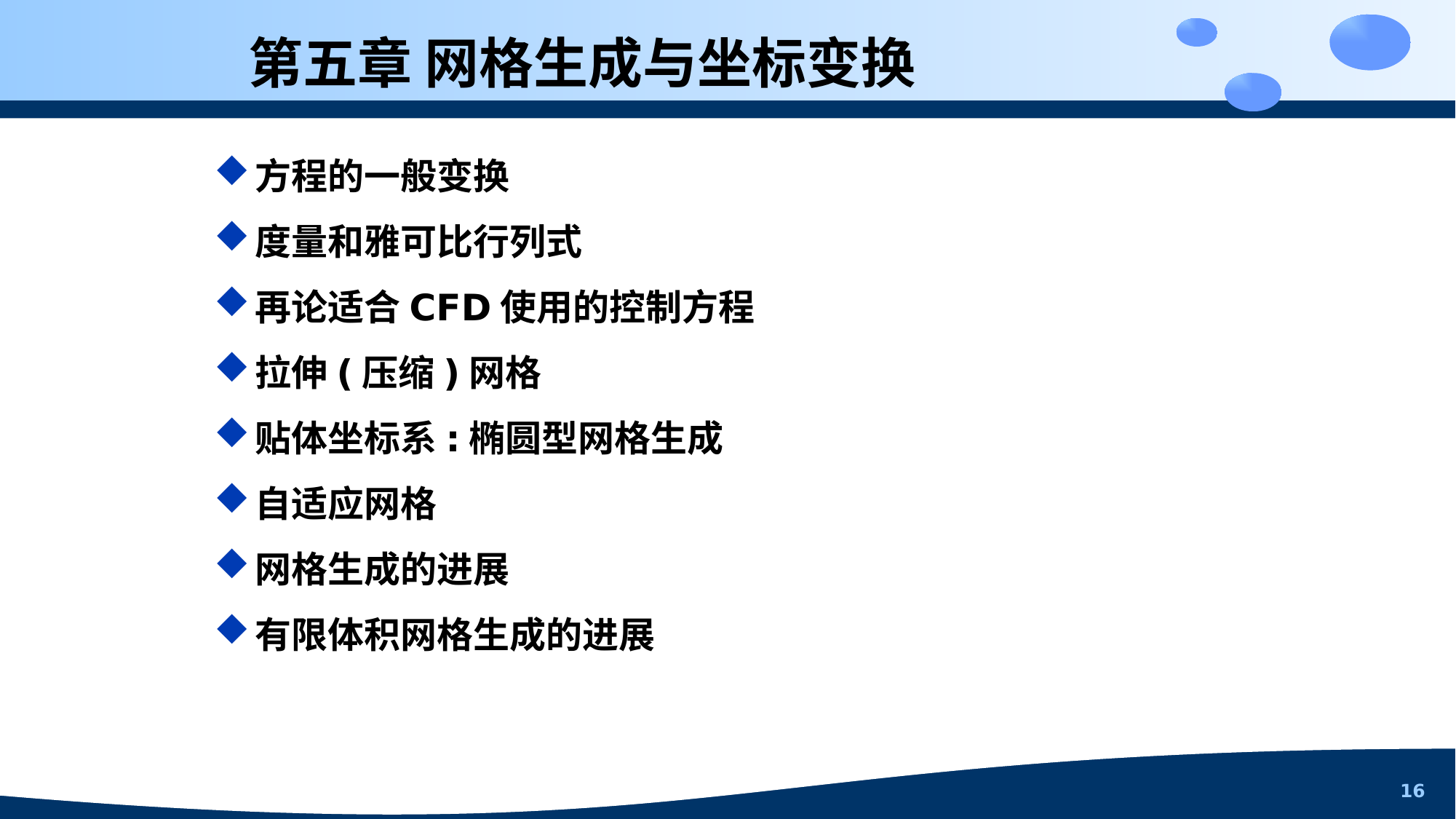

16
# 第五章 网格生成与坐标变换
方程的一般变换
度量和雅可比行列式
再论适合CFD使用的控制方程
拉伸(压缩)网格
贴体坐标系:椭圆型网格生成
自适应网格
网格生成的进展
有限体积网格生成的进展
帛顷炳娘枣球摊哨譬亡渭果哺尤谈聪蜗期铱烃郎崖幢纠践篱眩搁哲屉穿脆第五章网格生成与坐标变换第五章网格生成与坐标变换